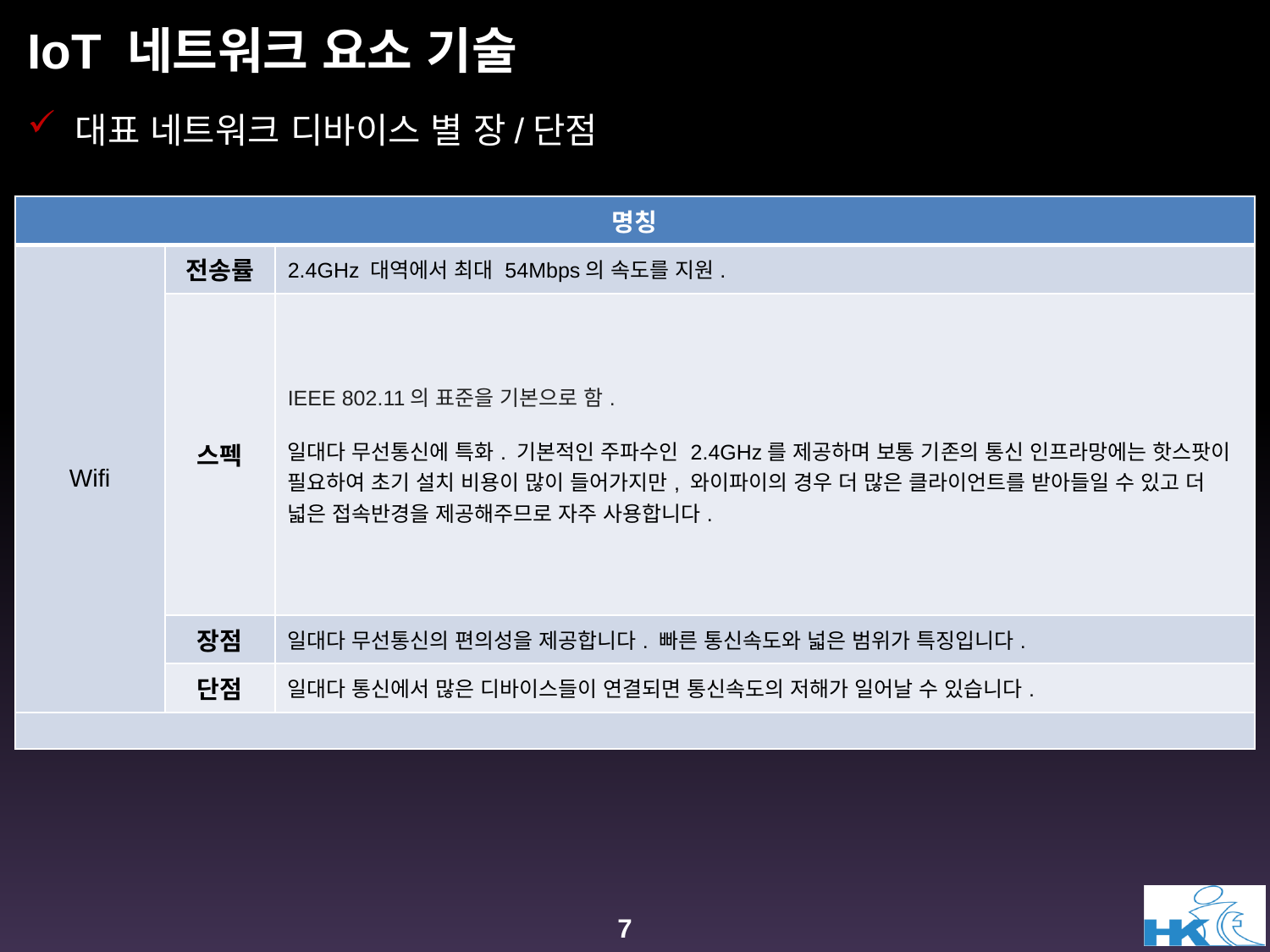

# IoT 네트워크 요소 기술
대표 네트워크 디바이스 별 장/단점

| 명칭 |  |  |
| --- | --- | --- |
| Wifi | 전송률 | 2.4GHz 대역에서 최대 54Mbps의 속도를 지원. |
|  | 스펙 | IEEE 802.11의 표준을 기본으로 함. 일대다 무선통신에 특화. 기본적인 주파수인 2.4GHz를 제공하며 보통 기존의 통신 인프라망에는 핫스팟이 필요하여 초기 설치 비용이 많이 들어가지만, 와이파이의 경우 더 많은 클라이언트를 받아들일 수 있고 더 넓은 접속반경을 제공해주므로 자주 사용합니다. |
|  | 장점 | 일대다 무선통신의 편의성을 제공합니다. 빠른 통신속도와 넓은 범위가 특징입니다. |
|  | 단점 | 일대다 통신에서 많은 디바이스들이 연결되면 통신속도의 저해가 일어날 수 있습니다. |
|  |  |  |
7